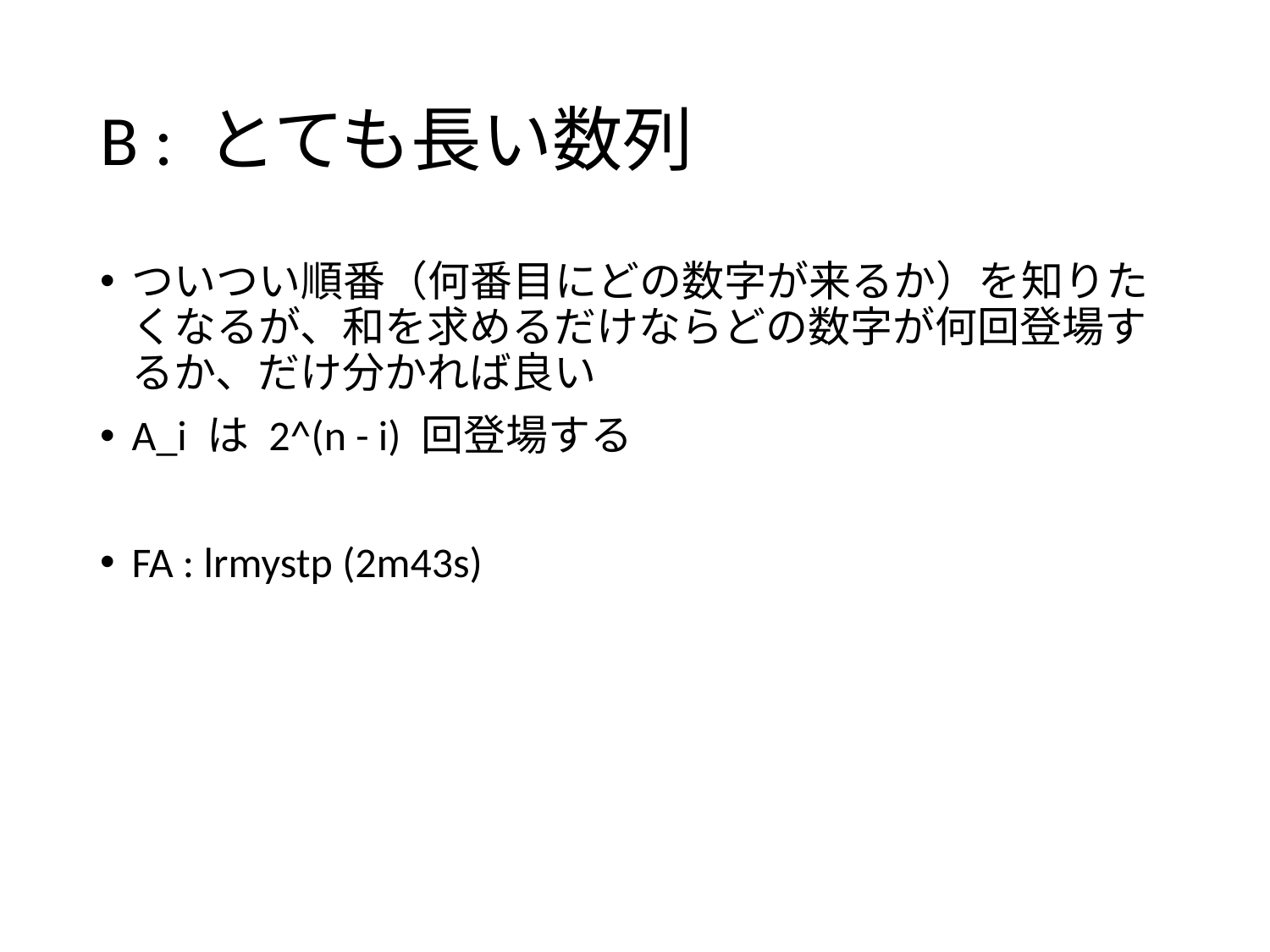

# B : とても長い数列
ついつい順番（何番目にどの数字が来るか）を知りたくなるが、和を求めるだけならどの数字が何回登場するか、だけ分かれば良い
A_i は 2^(n - i) 回登場する

FA : lrmystp (2m43s)